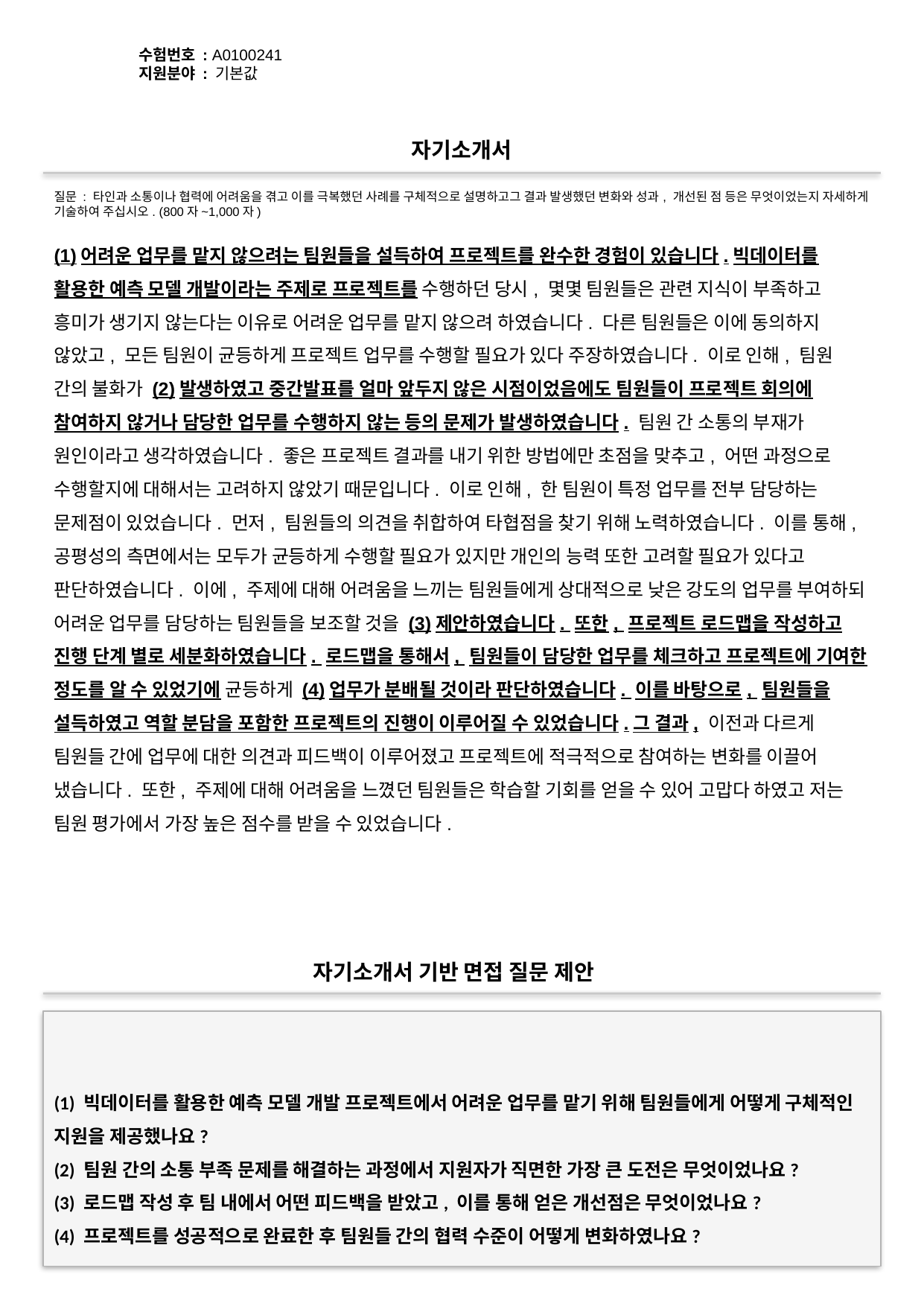

수험번호 : A0100241
지원분야 : 기본값
#

자기소개서

질문 : 타인과 소통이나 협력에 어려움을 겪고 이를 극복했던 사례를 구체적으로 설명하고그 결과 발생했던 변화와 성과, 개선된 점 등은 무엇이었는지 자세하게 기술하여 주십시오. (800자~1,000자)

(1)어려운 업무를 맡지 않으려는 팀원들을 설득하여 프로젝트를 완수한 경험이 있습니다.빅데이터를 활용한 예측 모델 개발이라는 주제로 프로젝트를 수행하던 당시, 몇몇 팀원들은 관련 지식이 부족하고 흥미가 생기지 않는다는 이유로 어려운 업무를 맡지 않으려 하였습니다. 다른 팀원들은 이에 동의하지 않았고, 모든 팀원이 균등하게 프로젝트 업무를 수행할 필요가 있다 주장하였습니다. 이로 인해, 팀원 간의 불화가 (2)발생하였고 중간발표를 얼마 앞두지 않은 시점이었음에도 팀원들이 프로젝트 회의에 참여하지 않거나 담당한 업무를 수행하지 않는 등의 문제가 발생하였습니다. 팀원 간 소통의 부재가 원인이라고 생각하였습니다. 좋은 프로젝트 결과를 내기 위한 방법에만 초점을 맞추고, 어떤 과정으로 수행할지에 대해서는 고려하지 않았기 때문입니다. 이로 인해, 한 팀원이 특정 업무를 전부 담당하는 문제점이 있었습니다. 먼저, 팀원들의 의견을 취합하여 타협점을 찾기 위해 노력하였습니다. 이를 통해, 공평성의 측면에서는 모두가 균등하게 수행할 필요가 있지만 개인의 능력 또한 고려할 필요가 있다고 판단하였습니다. 이에, 주제에 대해 어려움을 느끼는 팀원들에게 상대적으로 낮은 강도의 업무를 부여하되 어려운 업무를 담당하는 팀원들을 보조할 것을 (3)제안하였습니다. 또한, 프로젝트 로드맵을 작성하고 진행 단계 별로 세분화하였습니다. 로드맵을 통해서, 팀원들이 담당한 업무를 체크하고 프로젝트에 기여한 정도를 알 수 있었기에 균등하게 (4)업무가 분배될 것이라 판단하였습니다. 이를 바탕으로, 팀원들을 설득하였고 역할 분담을 포함한 프로젝트의 진행이 이루어질 수 있었습니다.그 결과, 이전과 다르게 팀원들 간에 업무에 대한 의견과 피드백이 이루어졌고 프로젝트에 적극적으로 참여하는 변화를 이끌어 냈습니다. 또한, 주제에 대해 어려움을 느꼈던 팀원들은 학습할 기회를 얻을 수 있어 고맙다 하였고 저는 팀원 평가에서 가장 높은 점수를 받을 수 있었습니다.

자기소개서 기반 면접 질문 제안

(1) 빅데이터를 활용한 예측 모델 개발 프로젝트에서 어려운 업무를 맡기 위해 팀원들에게 어떻게 구체적인 지원을 제공했나요?
(2) 팀원 간의 소통 부족 문제를 해결하는 과정에서 지원자가 직면한 가장 큰 도전은 무엇이었나요?
(3) 로드맵 작성 후 팀 내에서 어떤 피드백을 받았고, 이를 통해 얻은 개선점은 무엇이었나요?
(4) 프로젝트를 성공적으로 완료한 후 팀원들 간의 협력 수준이 어떻게 변화하였나요?